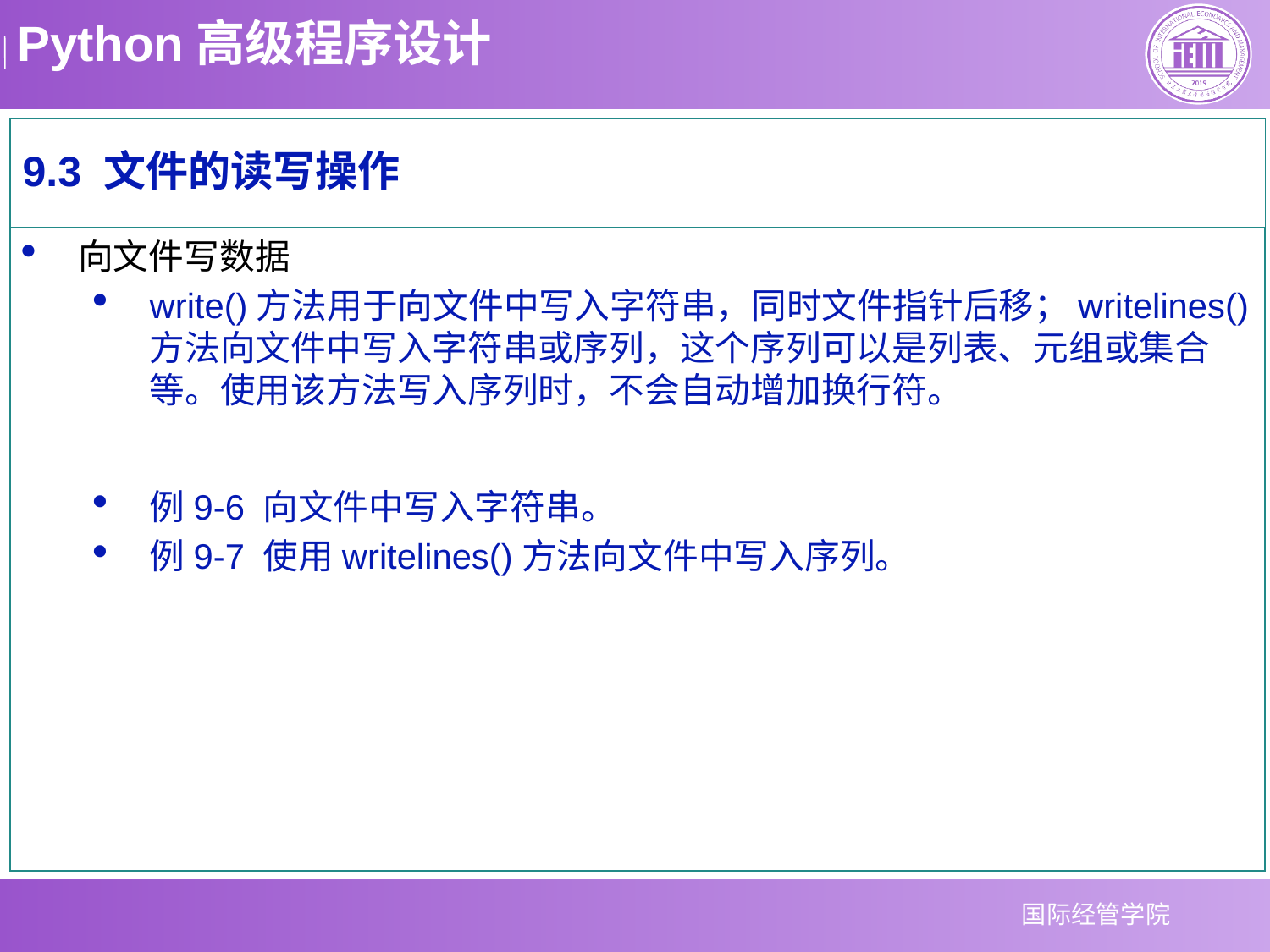

9.3 文件的读写操作
向文件写数据
write()方法用于向文件中写入字符串，同时文件指针后移；writelines()方法向文件中写入字符串或序列，这个序列可以是列表、元组或集合等。使用该方法写入序列时，不会自动增加换行符。

例9-6 向文件中写入字符串。
例9-7 使用writelines()方法向文件中写入序列。